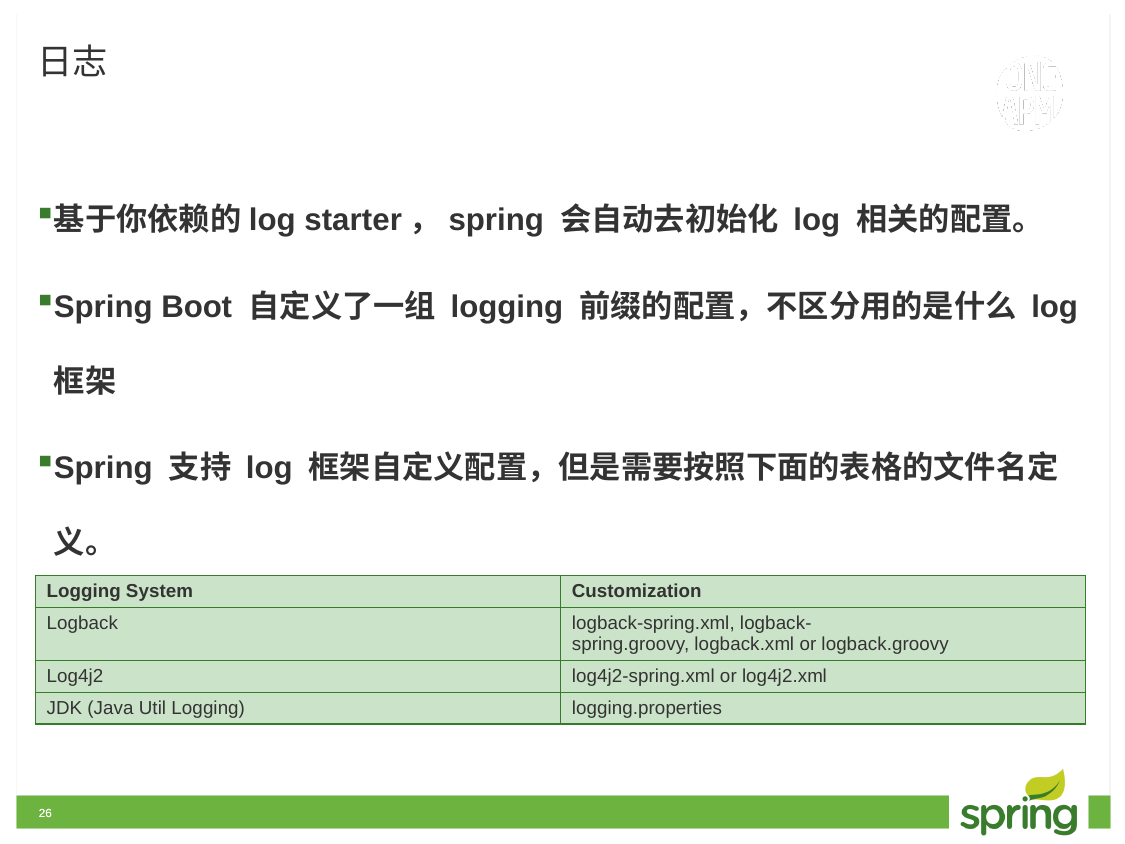

# 日志
基于你依赖的log starter，spring 会自动去初始化 log 相关的配置。
Spring Boot 自定义了一组 logging 前缀的配置，不区分用的是什么 log 框架
Spring 支持 log 框架自定义配置，但是需要按照下面的表格的文件名定义。
| Logging System | Customization |
| --- | --- |
| Logback | logback-spring.xml, logback-spring.groovy, logback.xml or logback.groovy |
| Log4j2 | log4j2-spring.xml or log4j2.xml |
| JDK (Java Util Logging) | logging.properties |